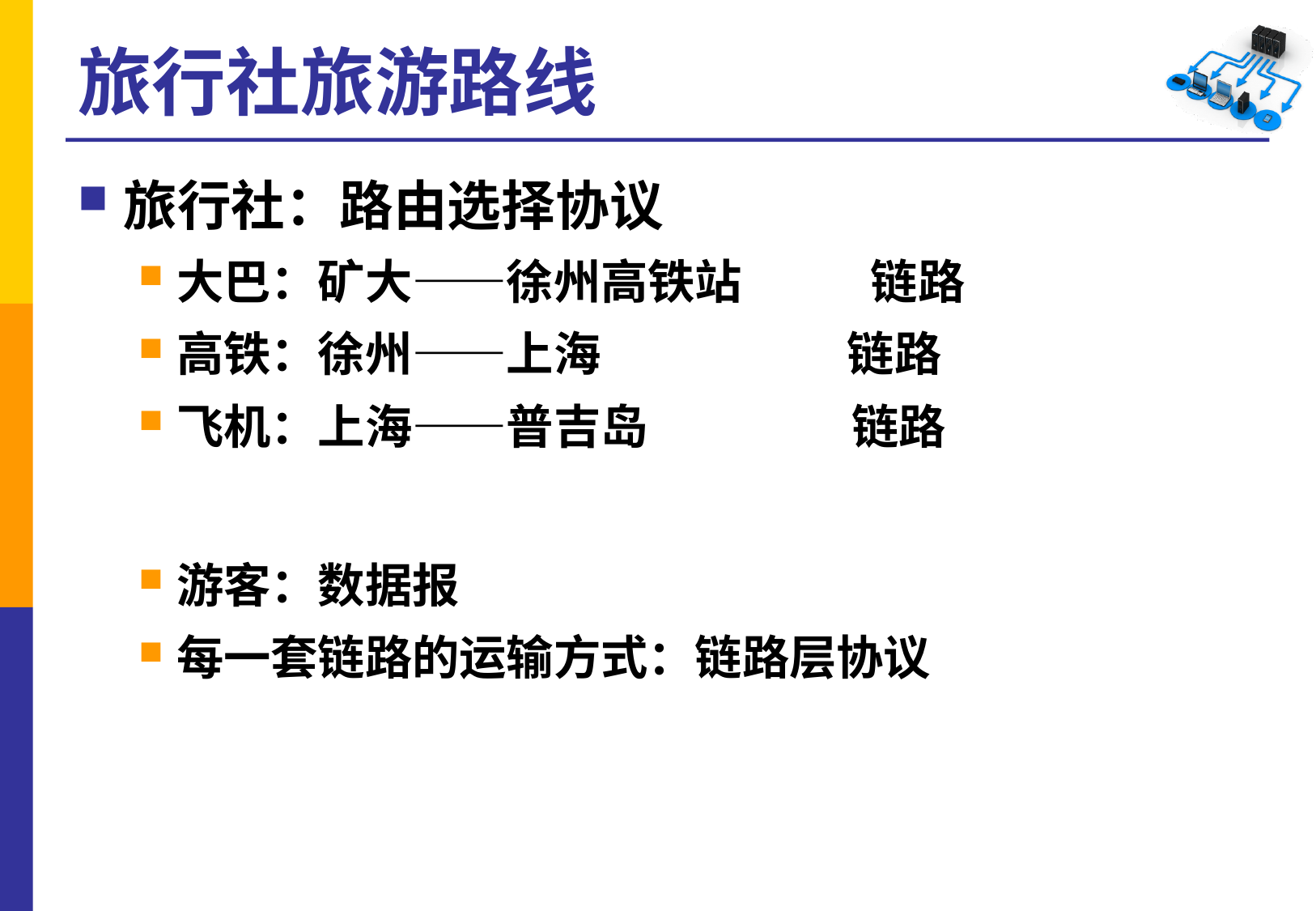

# 旅行社旅游路线
旅行社：路由选择协议
大巴：矿大——徐州高铁站            链路
高铁：徐州——上海                       链路
飞机：上海——普吉岛                   链路

游客：数据报
每一套链路的运输方式：链路层协议